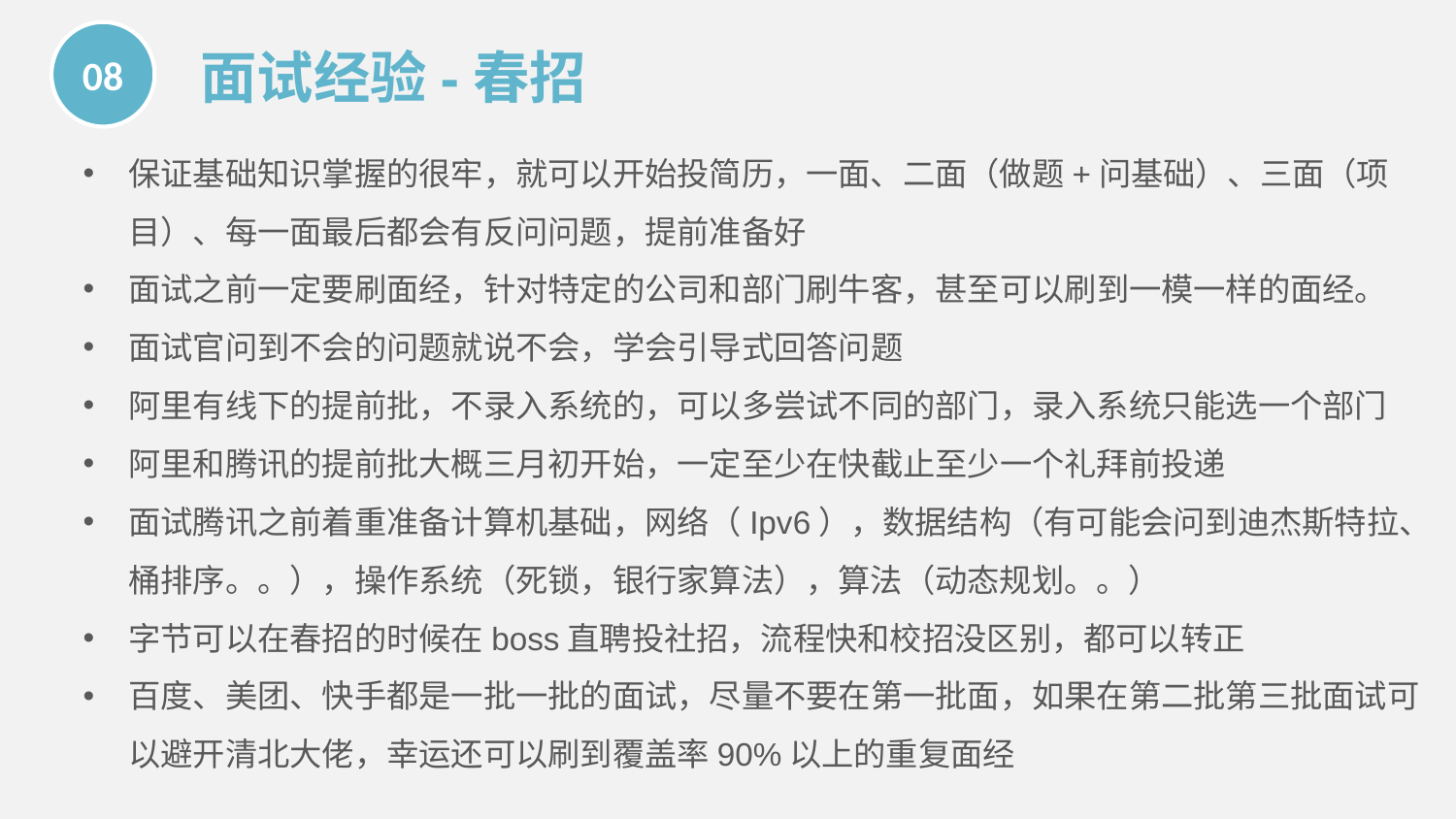

08
面试经验-春招
保证基础知识掌握的很牢，就可以开始投简历，一面、二面（做题+问基础）、三面（项目）、每一面最后都会有反问问题，提前准备好
面试之前一定要刷面经，针对特定的公司和部门刷牛客，甚至可以刷到一模一样的面经。
面试官问到不会的问题就说不会，学会引导式回答问题
阿里有线下的提前批，不录入系统的，可以多尝试不同的部门，录入系统只能选一个部门
阿里和腾讯的提前批大概三月初开始，一定至少在快截止至少一个礼拜前投递
面试腾讯之前着重准备计算机基础，网络（Ipv6），数据结构（有可能会问到迪杰斯特拉、桶排序。。），操作系统（死锁，银行家算法），算法（动态规划。。）
字节可以在春招的时候在boss直聘投社招，流程快和校招没区别，都可以转正
百度、美团、快手都是一批一批的面试，尽量不要在第一批面，如果在第二批第三批面试可以避开清北大佬，幸运还可以刷到覆盖率90%以上的重复面经